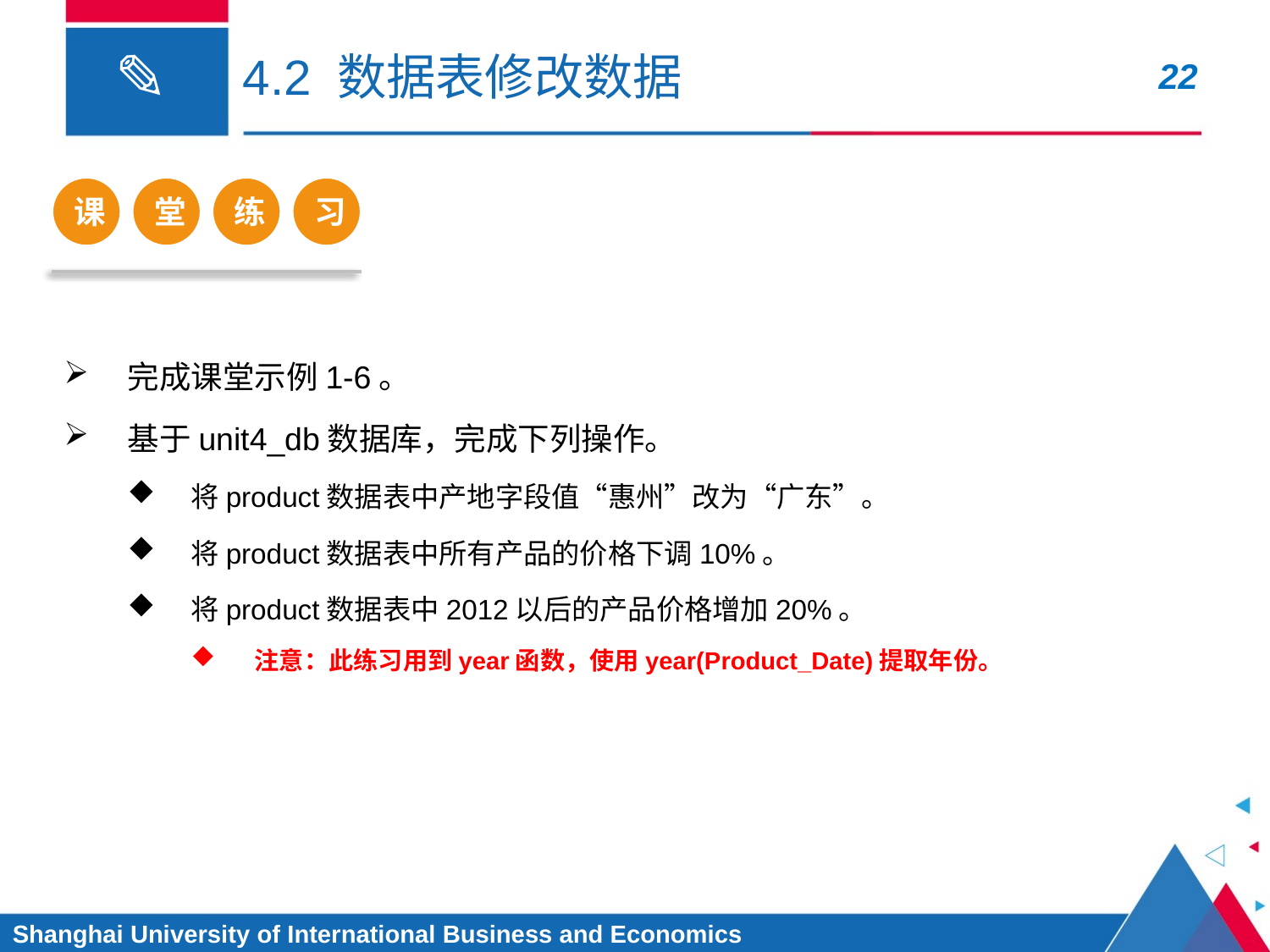

# 4.2 数据表修改数据
课
堂
练
习
完成课堂示例1-6。
基于unit4_db数据库，完成下列操作。
将product数据表中产地字段值“惠州”改为“广东”。
将product数据表中所有产品的价格下调10%。
将product数据表中2012以后的产品价格增加20%。
注意：此练习用到year函数，使用year(Product_Date)提取年份。